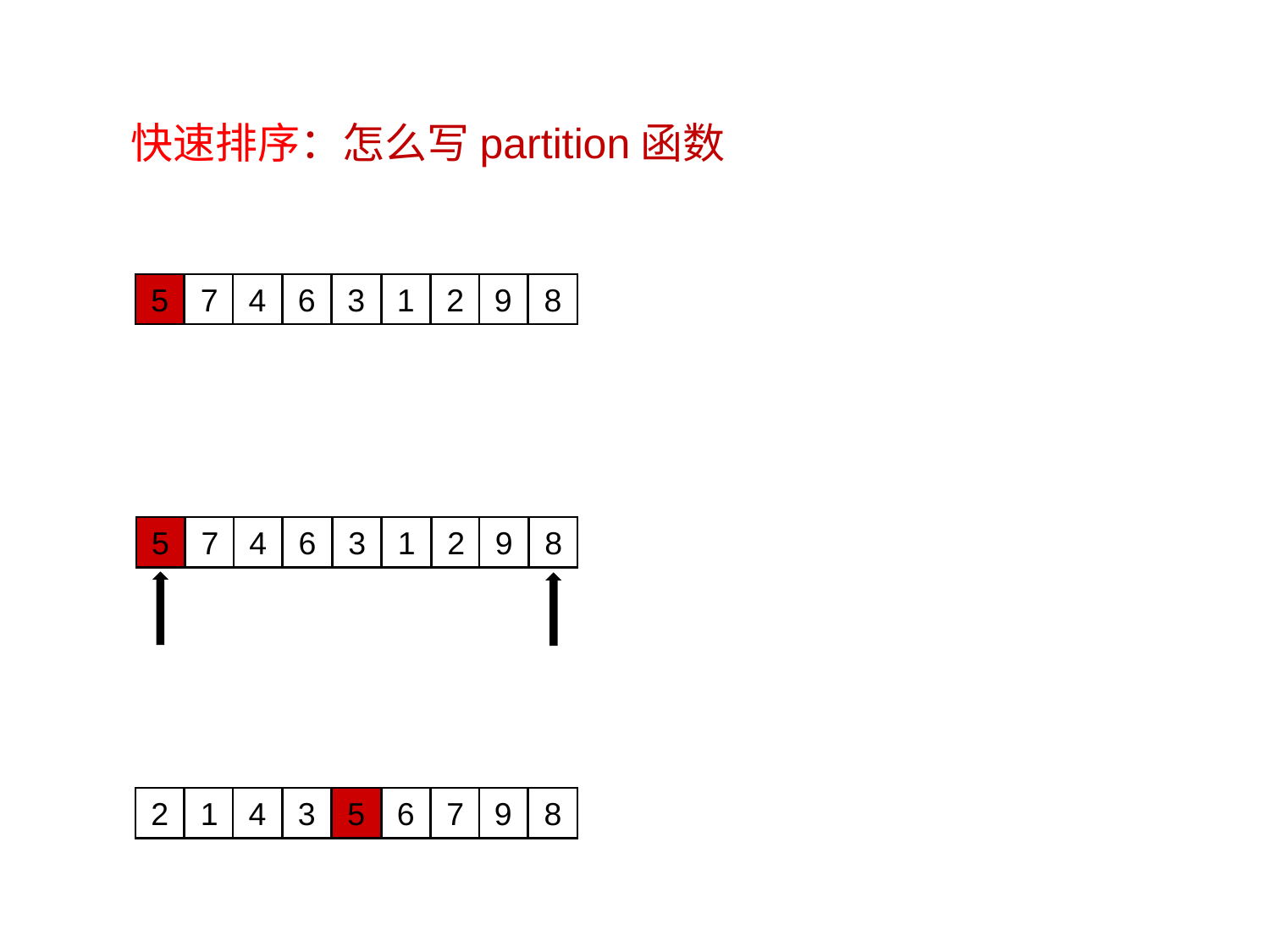

# 快速排序：怎么写partition函数

5
7
4
6
3
1
2
9
8
5
7
4
6
3
1
2
9
8

2
1
4
3
5
6
7
9
8